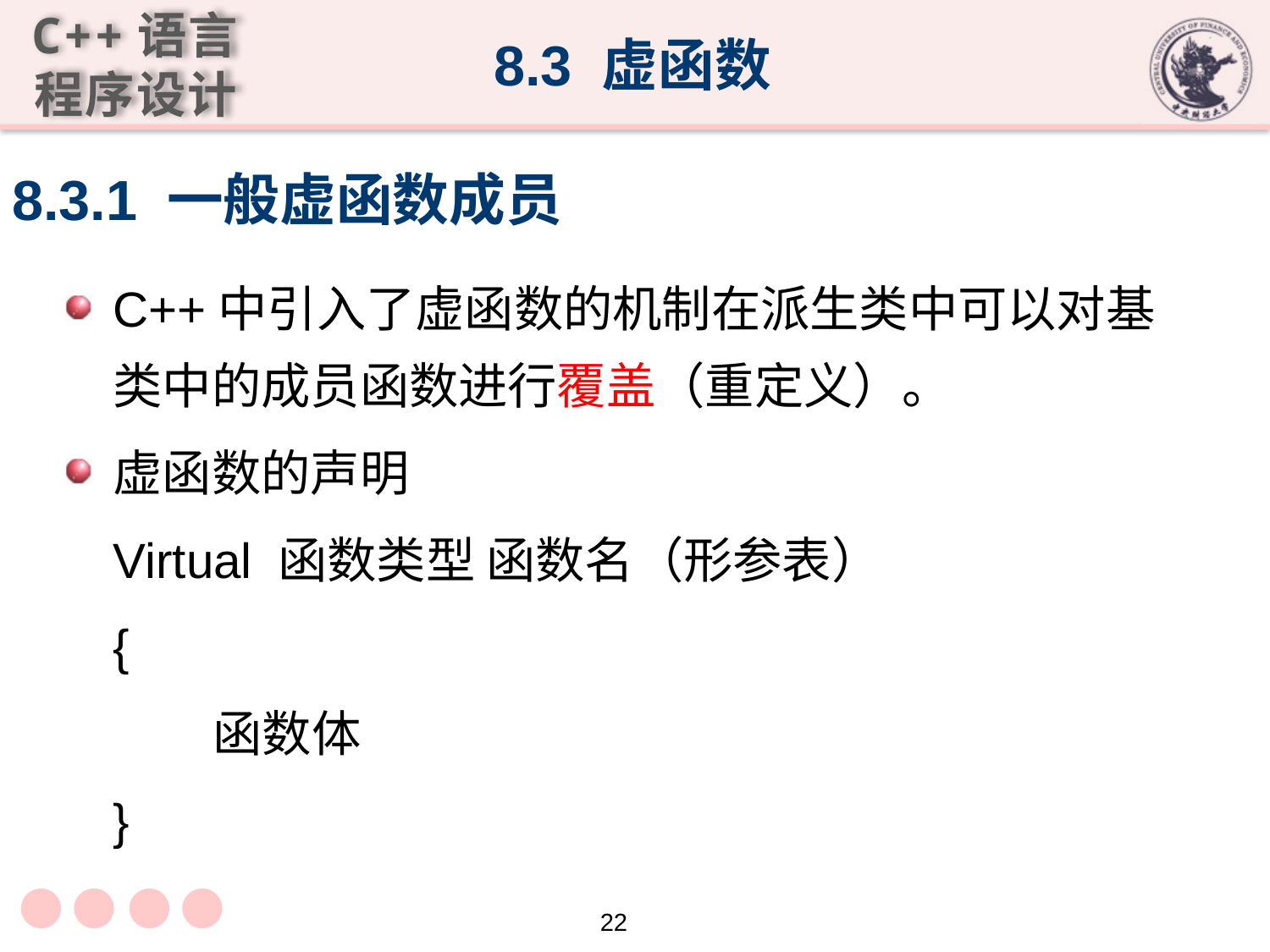

8.3 虚函数
# 8.3.1 一般虚函数成员
C++中引入了虚函数的机制在派生类中可以对基类中的成员函数进行覆盖（重定义）。
虚函数的声明
	Virtual 函数类型 函数名（形参表）
	{
	        函数体
	}
22